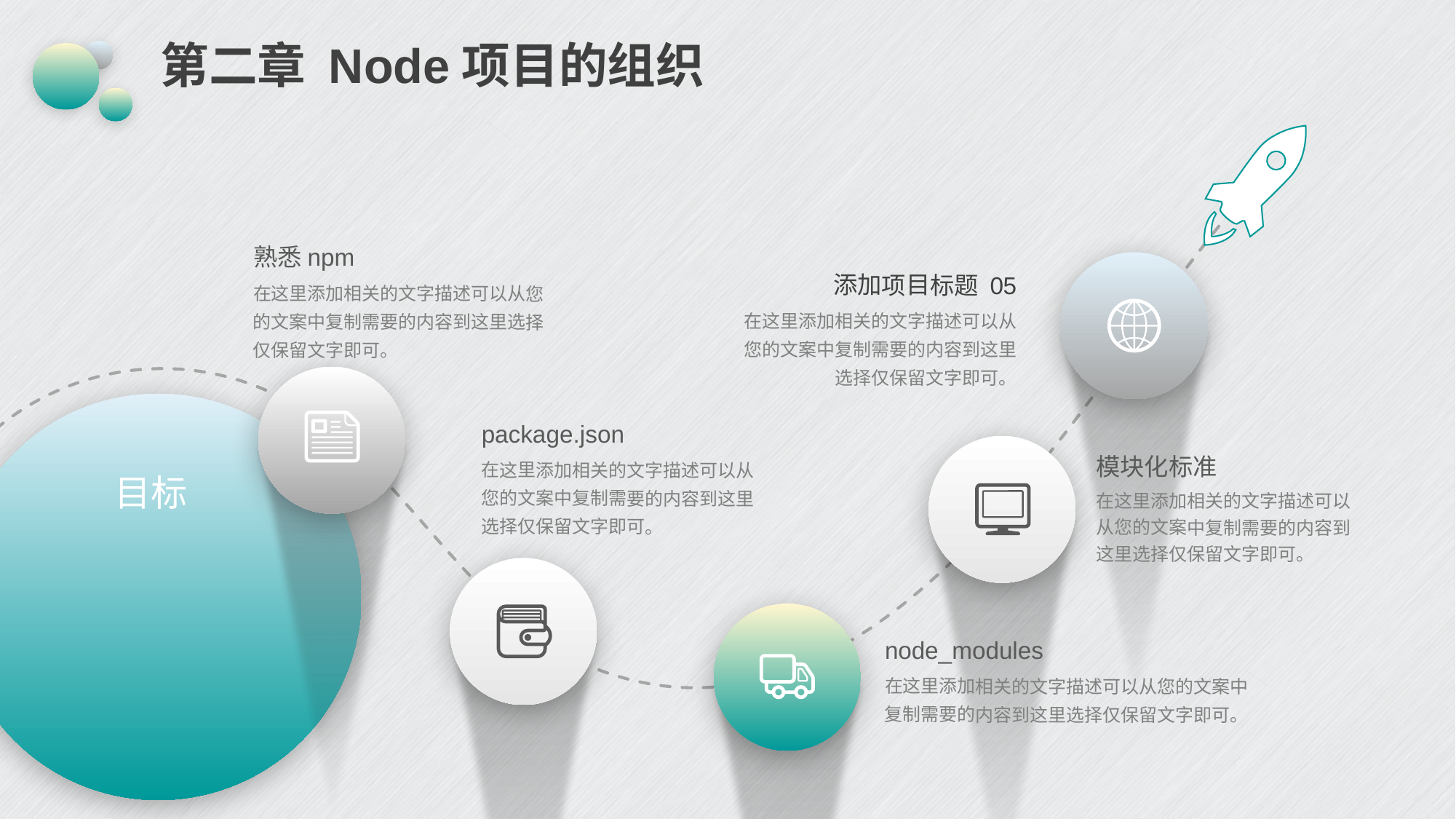

# 第二章 Node项目的组织

熟悉npm
在这里添加相关的文字描述可以从您的文案中复制需要的内容到这里选择仅保留文字即可。

添加项目标题 05
在这里添加相关的文字描述可以从您的文案中复制需要的内容到这里选择仅保留文字即可。

package.json
在这里添加相关的文字描述可以从您的文案中复制需要的内容到这里选择仅保留文字即可。

模块化标准
在这里添加相关的文字描述可以从您的文案中复制需要的内容到这里选择仅保留文字即可。
目标

node_modules
在这里添加相关的文字描述可以从您的文案中复制需要的内容到这里选择仅保留文字即可。